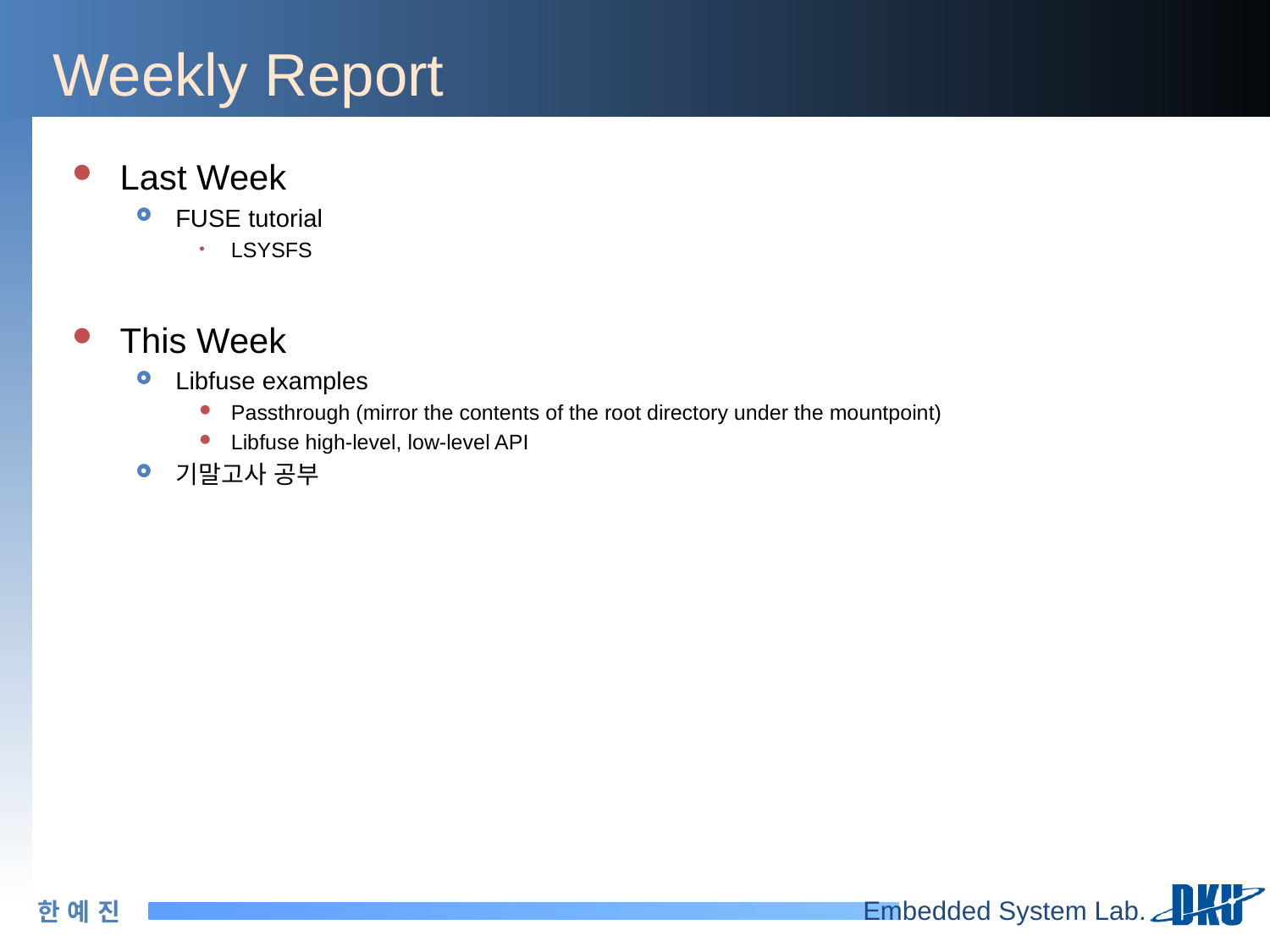

# Weekly Report
Last Week
FUSE tutorial
LSYSFS

This Week
Libfuse examples
Passthrough (mirror the contents of the root directory under the mountpoint)
Libfuse high-level, low-level API
기말고사 공부